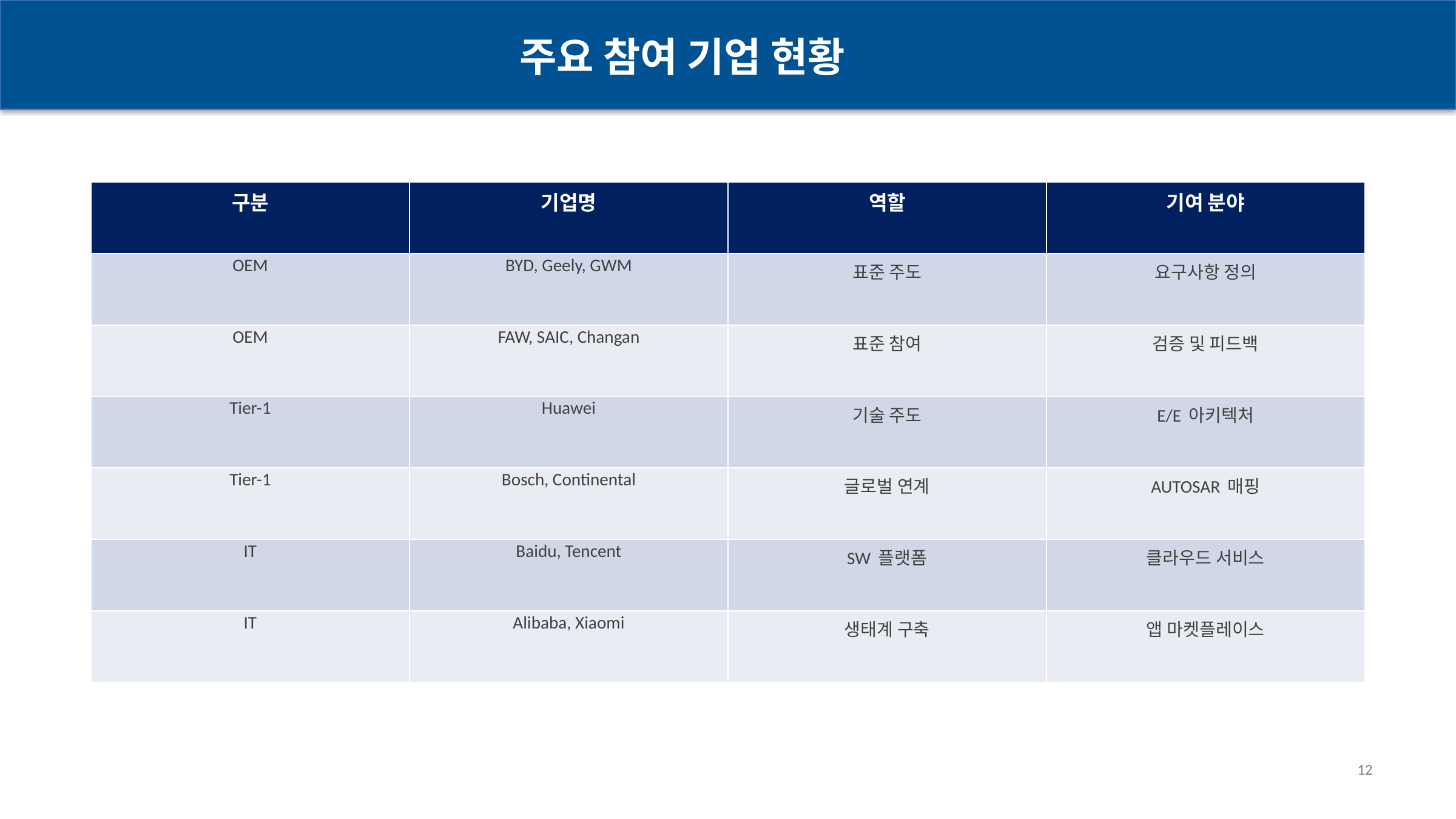

주요 참여 기업 현황
| 구분 | 기업명 | 역할 | 기여 분야 |
| --- | --- | --- | --- |
| OEM | BYD, Geely, GWM | 표준 주도 | 요구사항 정의 |
| OEM | FAW, SAIC, Changan | 표준 참여 | 검증 및 피드백 |
| Tier-1 | Huawei | 기술 주도 | E/E 아키텍처 |
| Tier-1 | Bosch, Continental | 글로벌 연계 | AUTOSAR 매핑 |
| IT | Baidu, Tencent | SW 플랫폼 | 클라우드 서비스 |
| IT | Alibaba, Xiaomi | 생태계 구축 | 앱 마켓플레이스 |
12